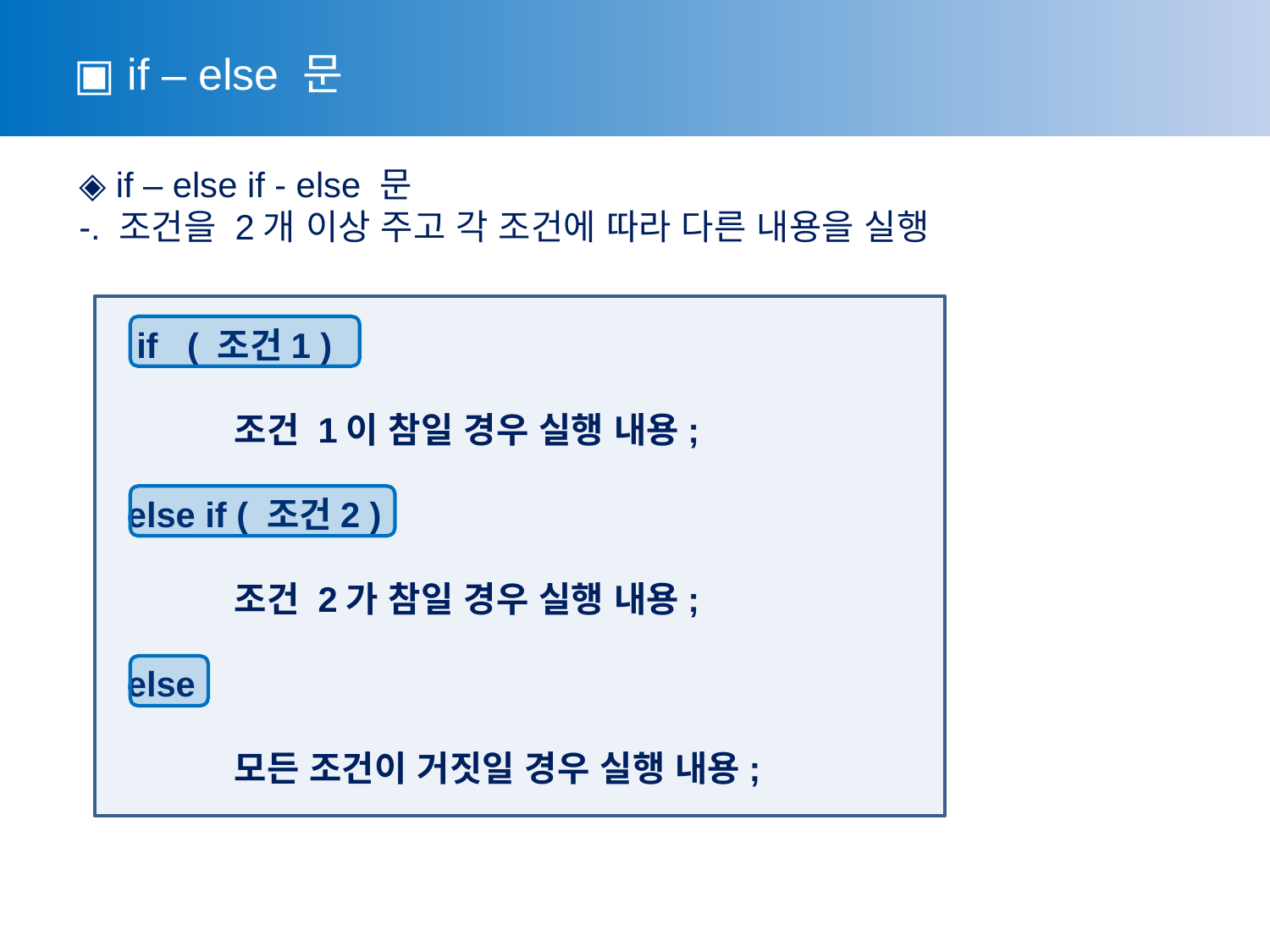

▣ if – else 문
 ◈ if – else if - else 문
 -. 조건을 2개 이상 주고 각 조건에 따라 다른 내용을 실행
   if   ( 조건1 )

	조건 1이 참일 경우 실행 내용;

  else if ( 조건2 )

	조건 2가 참일 경우 실행 내용;

  else

	모든 조건이 거짓일 경우 실행 내용;